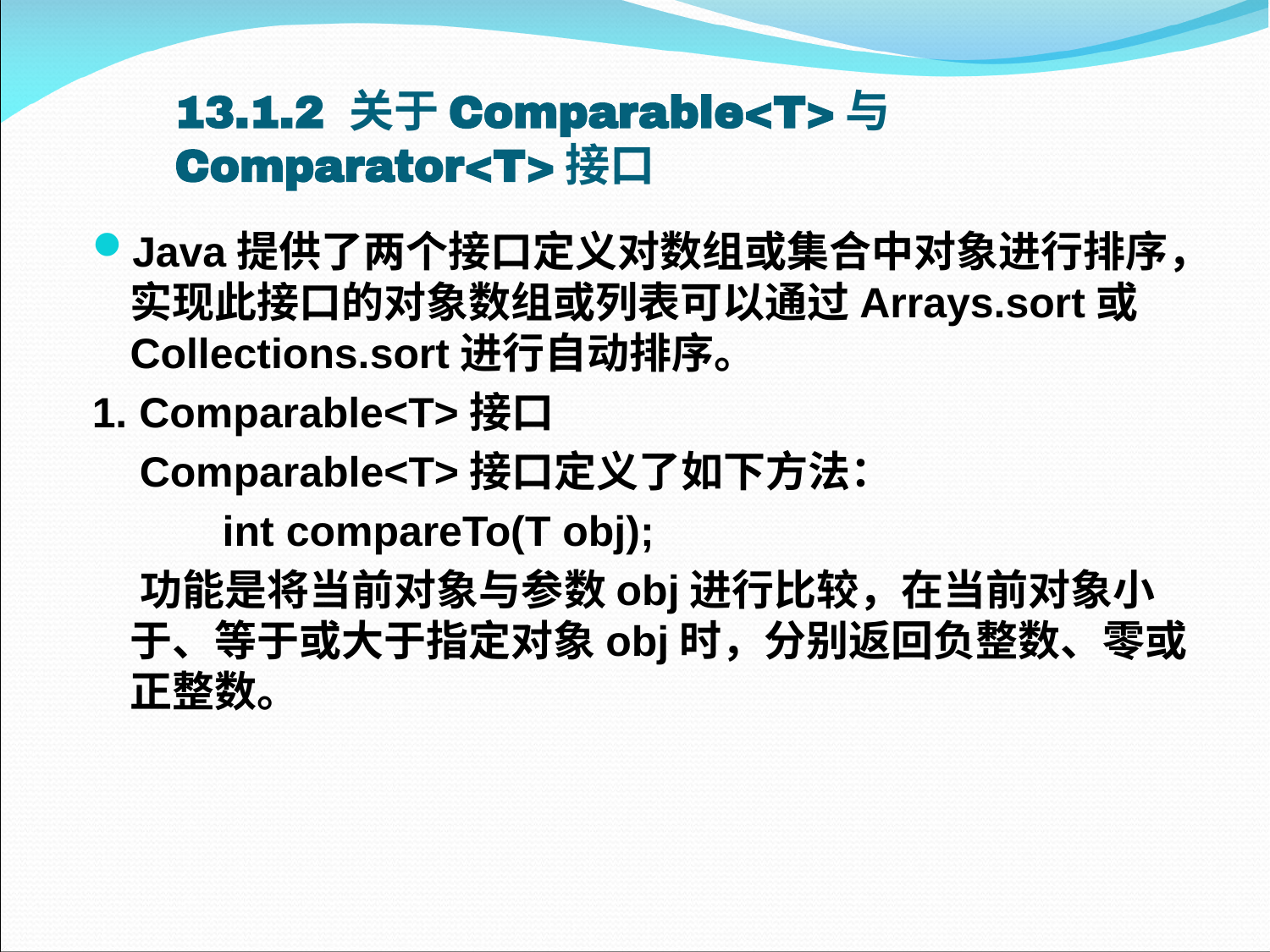

# 13.1.2 关于Comparable<T>与Comparator<T>接口
Java提供了两个接口定义对数组或集合中对象进行排序，实现此接口的对象数组或列表可以通过Arrays.sort或Collections.sort进行自动排序。
1. Comparable<T>接口
    Comparable<T>接口定义了如下方法：
           int compareTo(T obj);
    功能是将当前对象与参数obj进行比较，在当前对象小于、等于或大于指定对象obj时，分别返回负整数、零或正整数。